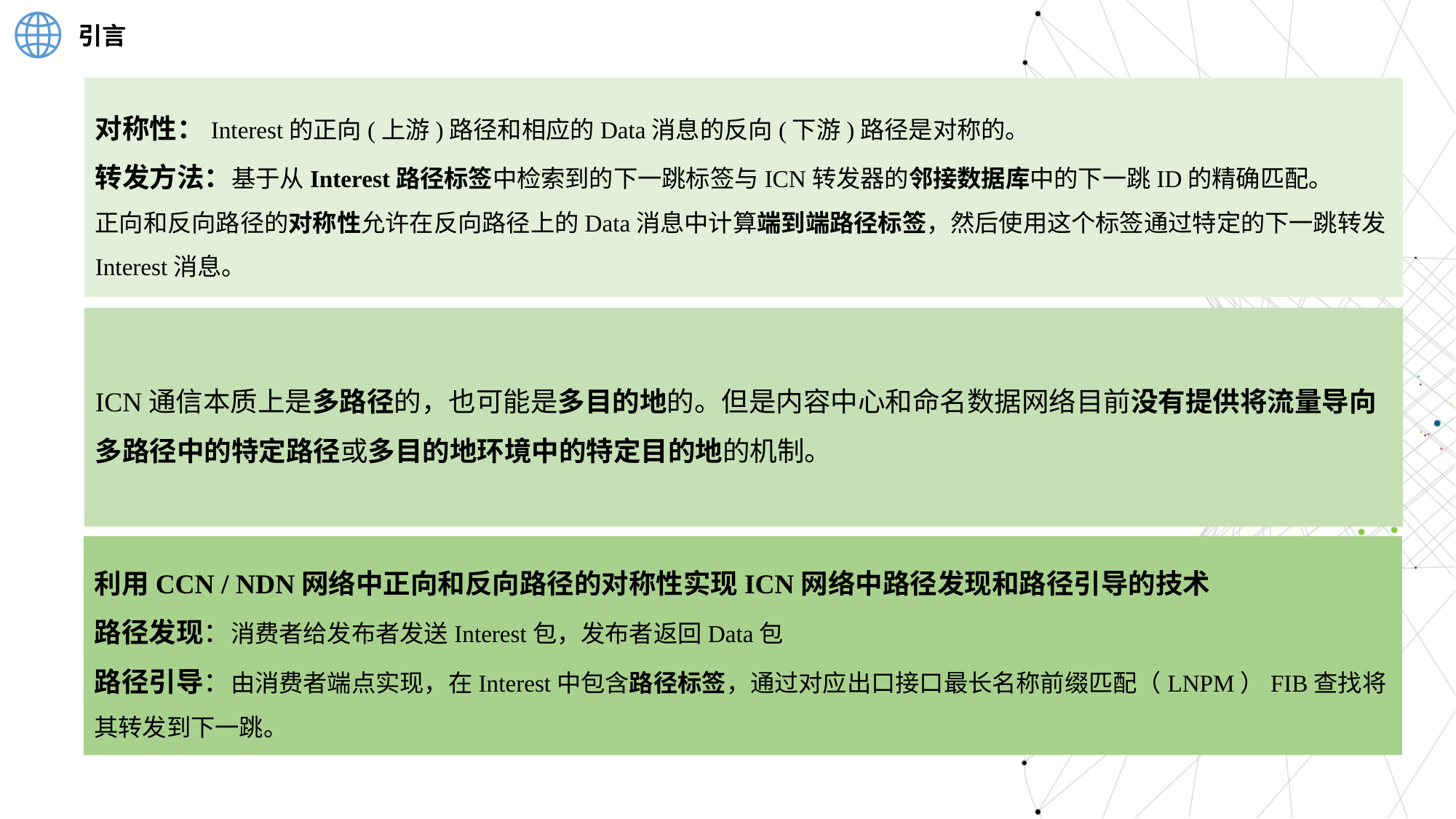

引言
对称性：Interest的正向(上游)路径和相应的Data消息的反向(下游)路径是对称的。
转发方法：基于从Interest路径标签中检索到的下一跳标签与ICN转发器的邻接数据库中的下一跳ID的精确匹配。
正向和反向路径的对称性允许在反向路径上的Data消息中计算端到端路径标签，然后使用这个标签通过特定的下一跳转发Interest消息。
ICN通信本质上是多路径的，也可能是多目的地的。但是内容中心和命名数据网络目前没有提供将流量导向多路径中的特定路径或多目的地环境中的特定目的地的机制。
利用CCN / NDN网络中正向和反向路径的对称性实现ICN网络中路径发现和路径引导的技术
路径发现：消费者给发布者发送Interest包，发布者返回Data包
路径引导：由消费者端点实现，在Interest中包含路径标签，通过对应出口接口最长名称前缀匹配（LNPM）FIB查找将其转发到下一跳。